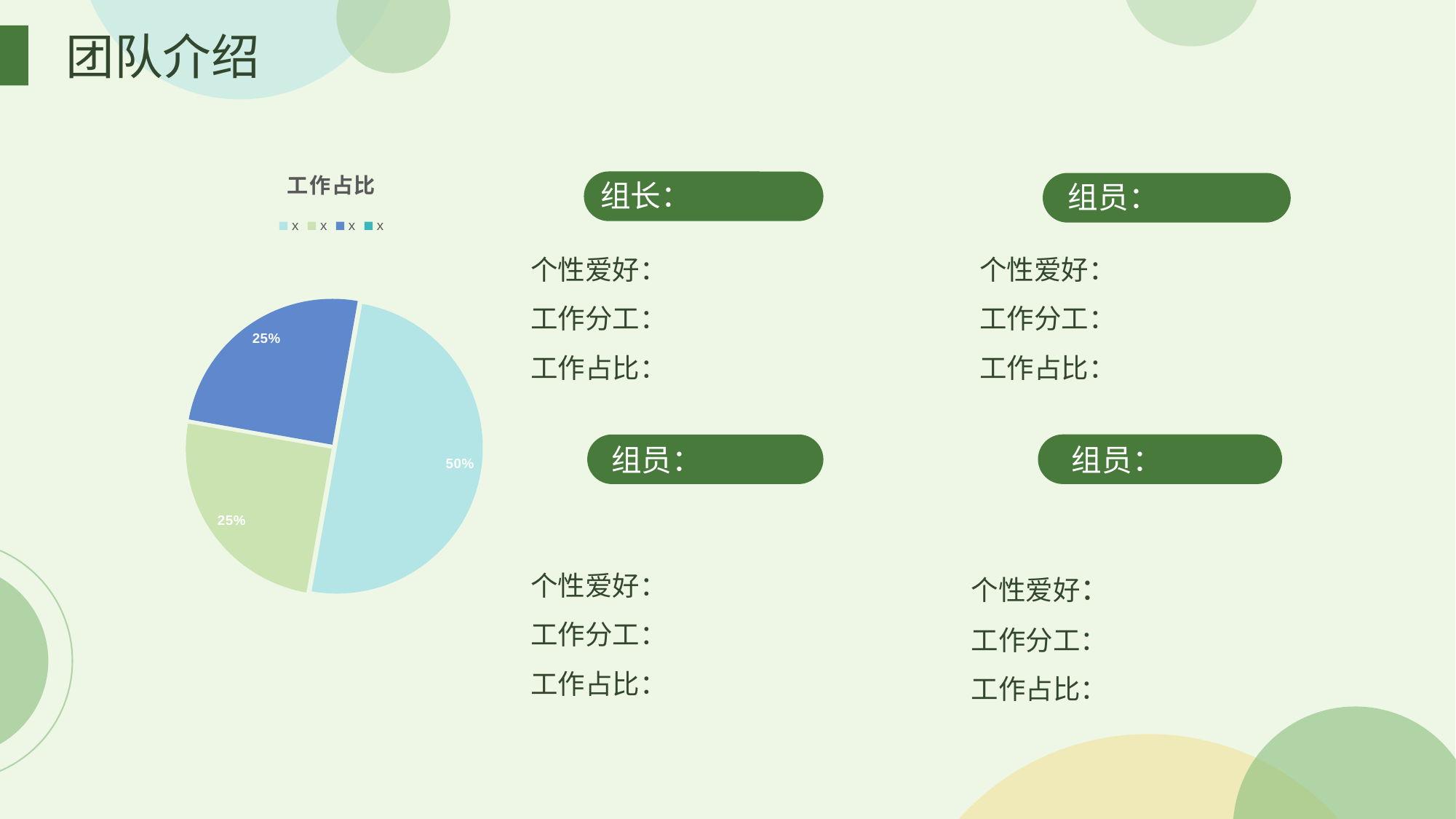

团队介绍

### Chart: 工作占比

| Category | 系列 1 |
|---|---|
| x | 50.0 |
| x | 25.0 |
| x | 25.0 |
| x | 0.0 |
组长：

组员：
个性爱好：
工作分工：
工作占比：
个性爱好：
工作分工：
工作占比：

组员：

组员：
个性爱好：
工作分工：
工作占比：

个性爱好：
工作分工：
工作占比：